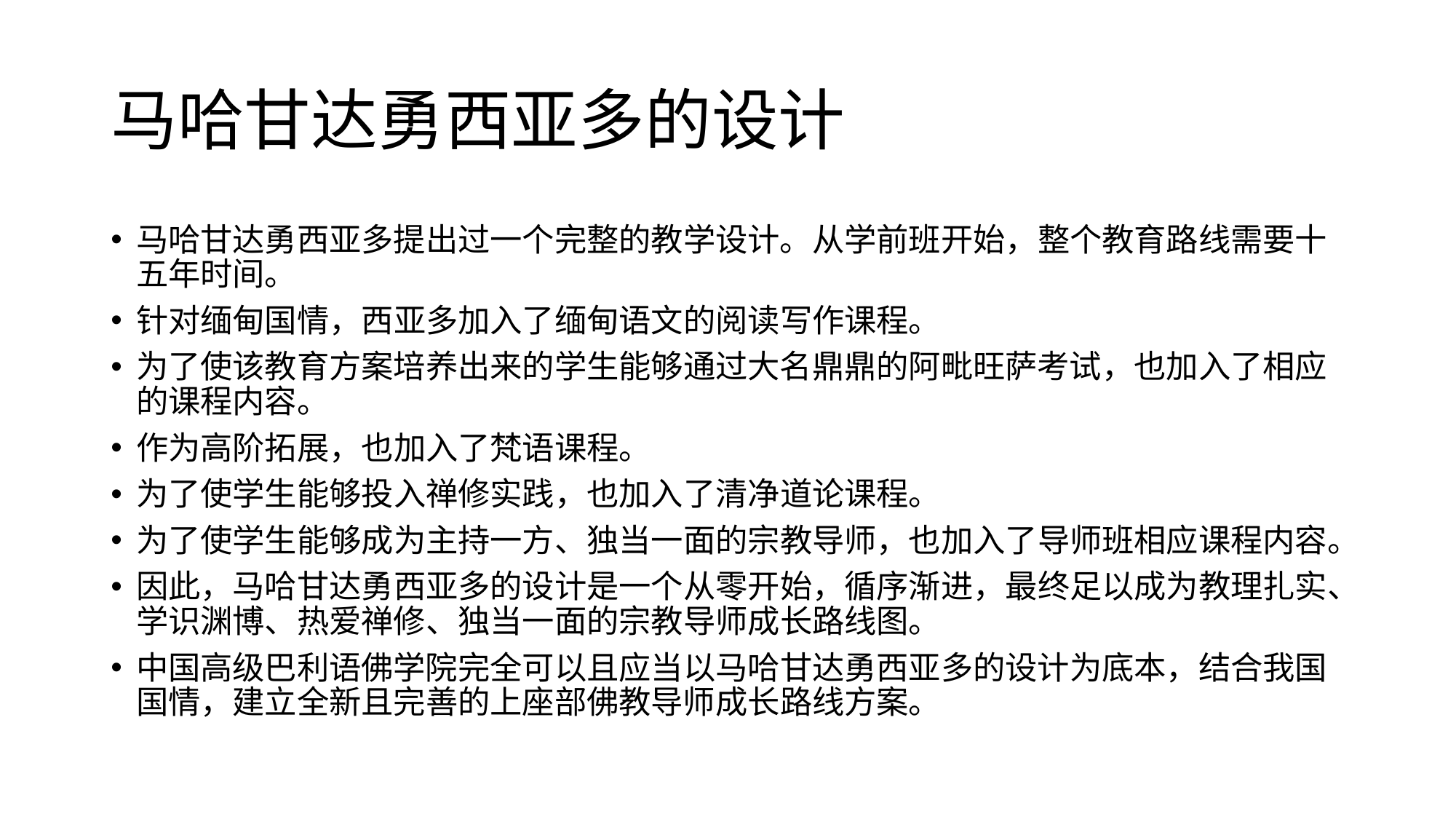

# 马哈甘达勇西亚多的设计
马哈甘达勇西亚多提出过一个完整的教学设计。从学前班开始，整个教育路线需要十五年时间。
针对缅甸国情，西亚多加入了缅甸语文的阅读写作课程。
为了使该教育方案培养出来的学生能够通过大名鼎鼎的阿毗旺萨考试，也加入了相应的课程内容。
作为高阶拓展，也加入了梵语课程。
为了使学生能够投入禅修实践，也加入了清净道论课程。
为了使学生能够成为主持一方、独当一面的宗教导师，也加入了导师班相应课程内容。
因此，马哈甘达勇西亚多的设计是一个从零开始，循序渐进，最终足以成为教理扎实、学识渊博、热爱禅修、独当一面的宗教导师成长路线图。
中国高级巴利语佛学院完全可以且应当以马哈甘达勇西亚多的设计为底本，结合我国国情，建立全新且完善的上座部佛教导师成长路线方案。